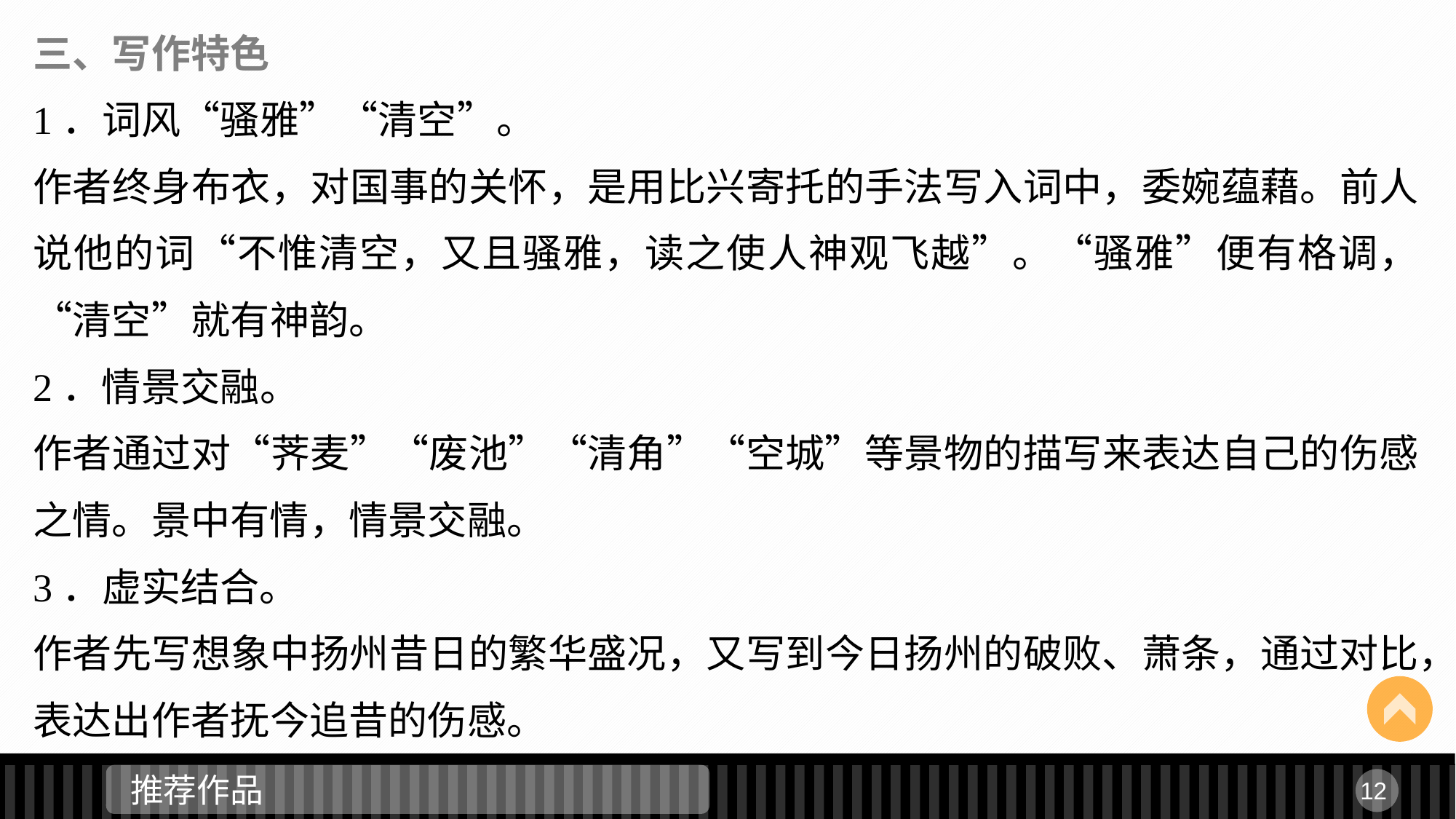

三、写作特色
1．词风“骚雅”“清空”。
作者终身布衣，对国事的关怀，是用比兴寄托的手法写入词中，委婉蕴藉。前人说他的词“不惟清空，又且骚雅，读之使人神观飞越”。“骚雅”便有格调，“清空”就有神韵。
2．情景交融。
作者通过对“荠麦”“废池”“清角”“空城”等景物的描写来表达自己的伤感之情。景中有情，情景交融。
3．虚实结合。
作者先写想象中扬州昔日的繁华盛况，又写到今日扬州的破败、萧条，通过对比，表达出作者抚今追昔的伤感。